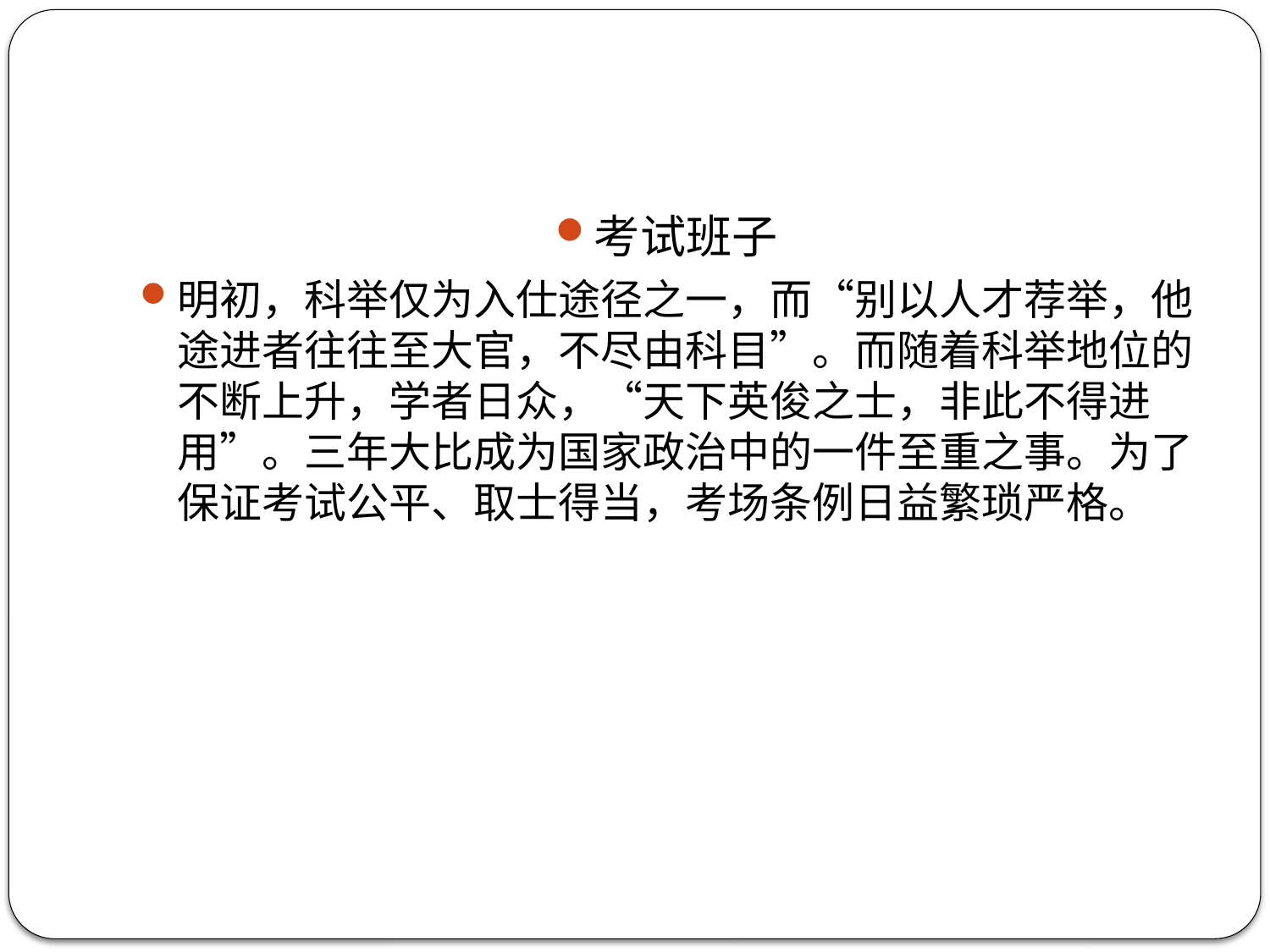

#
考试班子
明初，科举仅为入仕途径之一，而“别以人才荐举，他途进者往往至大官，不尽由科目”。而随着科举地位的不断上升，学者日众，“天下英俊之士，非此不得进用”。三年大比成为国家政治中的一件至重之事。为了保证考试公平、取士得当，考场条例日益繁琐严格。